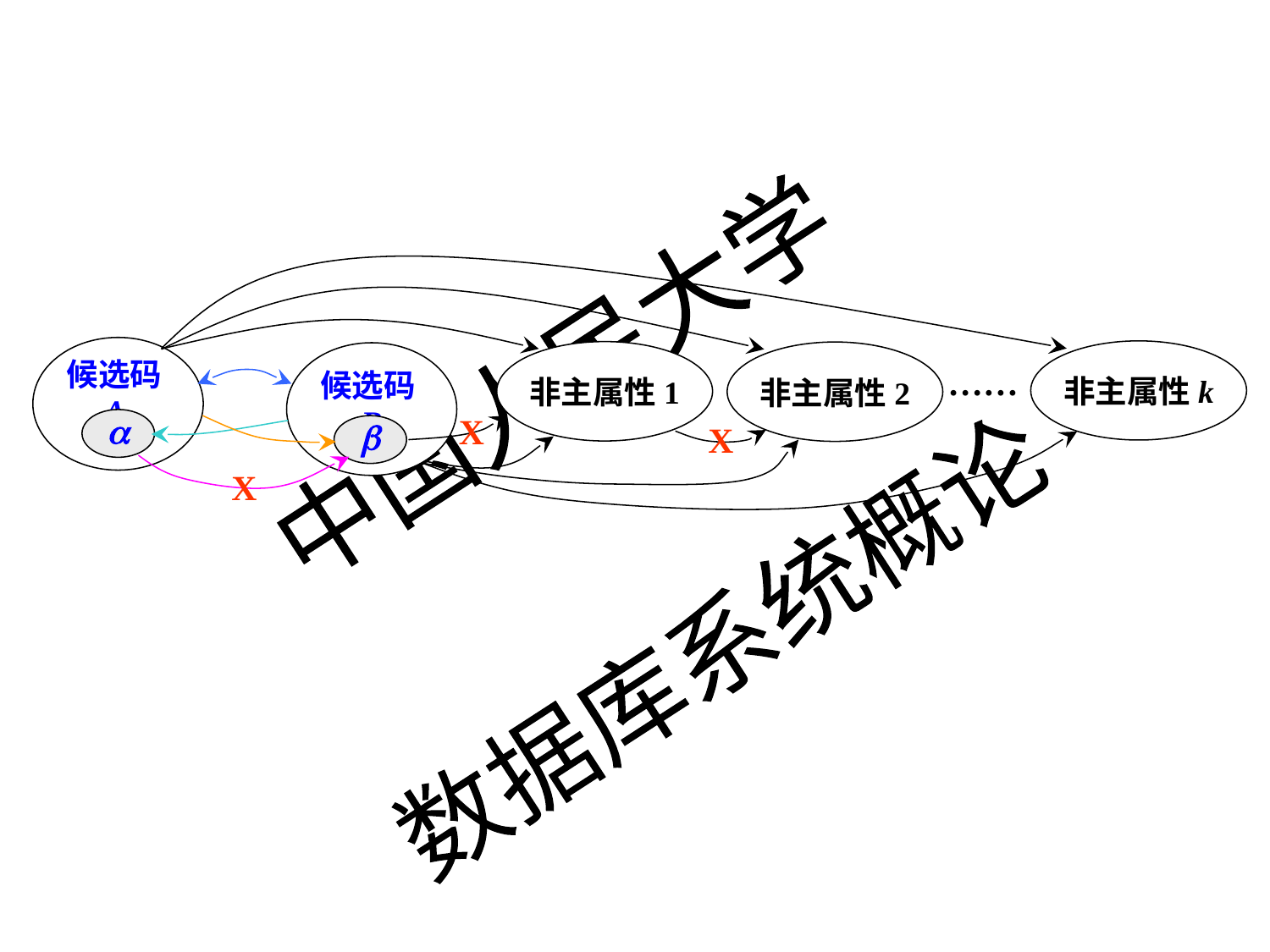

候选码A
非主属性k
非主属性1
非主属性2
候选码B
……

α

β

Х

Х

Х